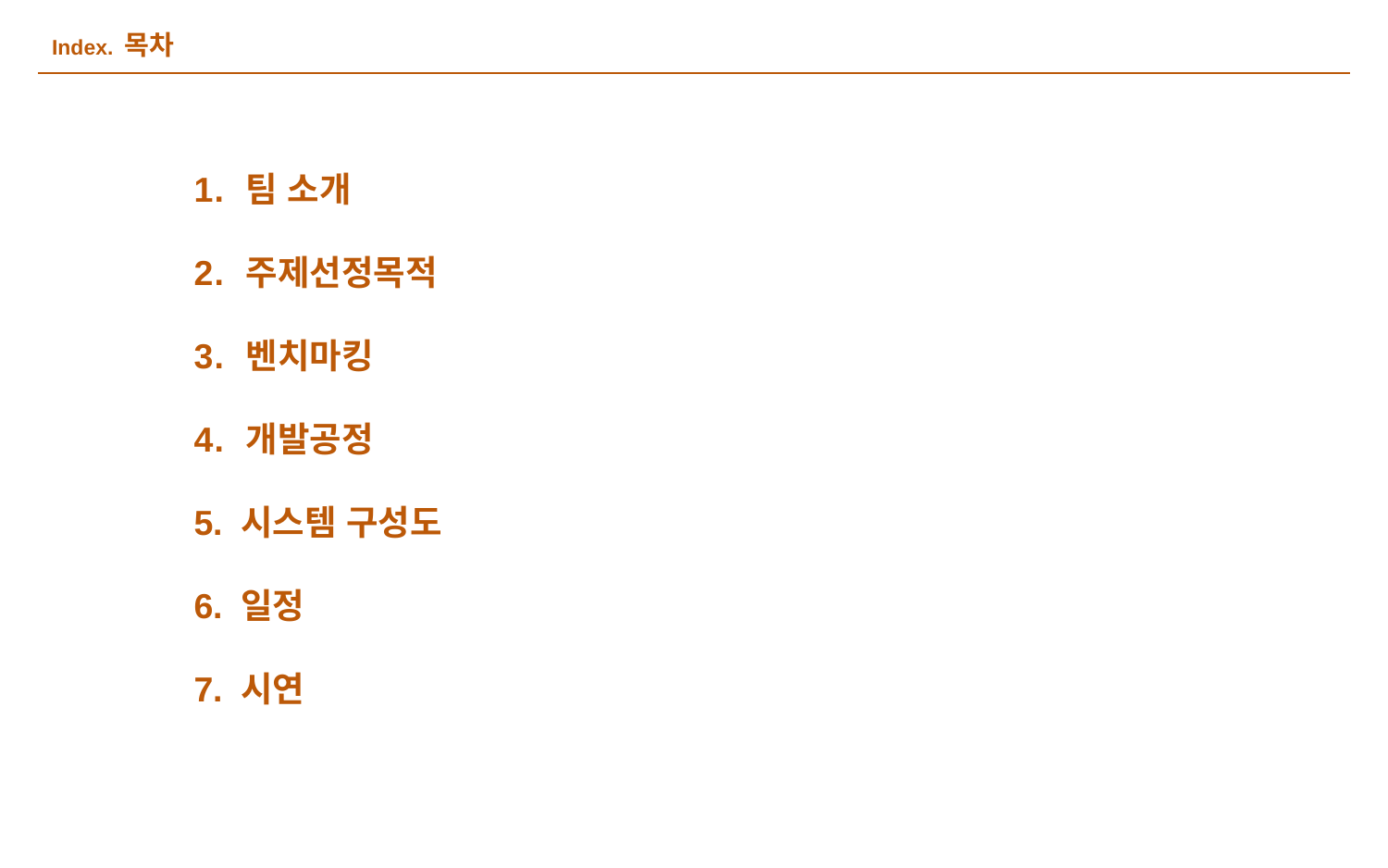

Index. 목차
팀 소개

주제선정목적

벤치마킹

개발공정

5. 시스템 구성도

6. 일정

7. 시연